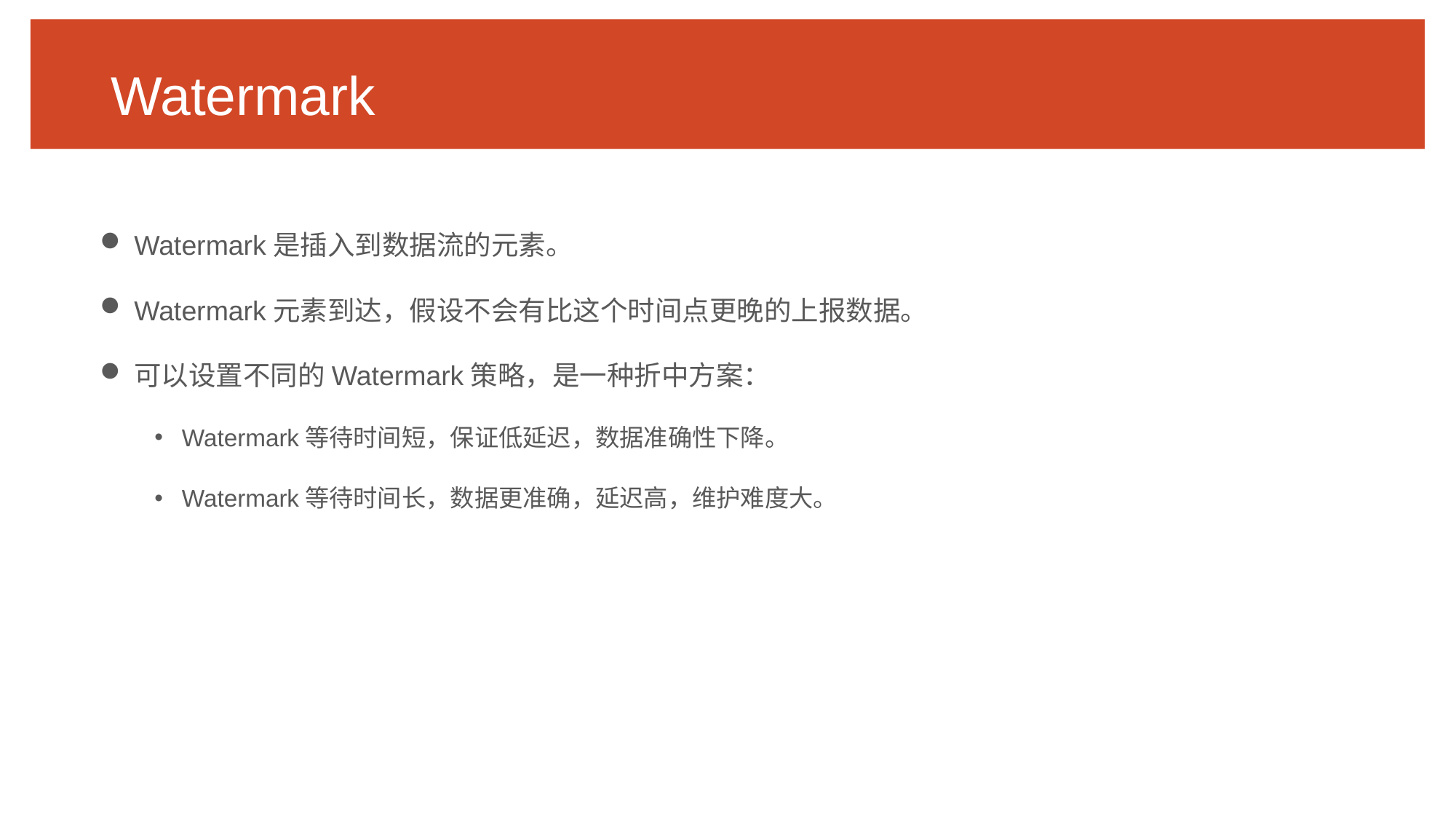

# Watermark
Watermark是插入到数据流的元素。
Watermark元素到达，假设不会有比这个时间点更晚的上报数据。
可以设置不同的Watermark策略，是一种折中方案：
Watermark等待时间短，保证低延迟，数据准确性下降。
Watermark等待时间长，数据更准确，延迟高，维护难度大。